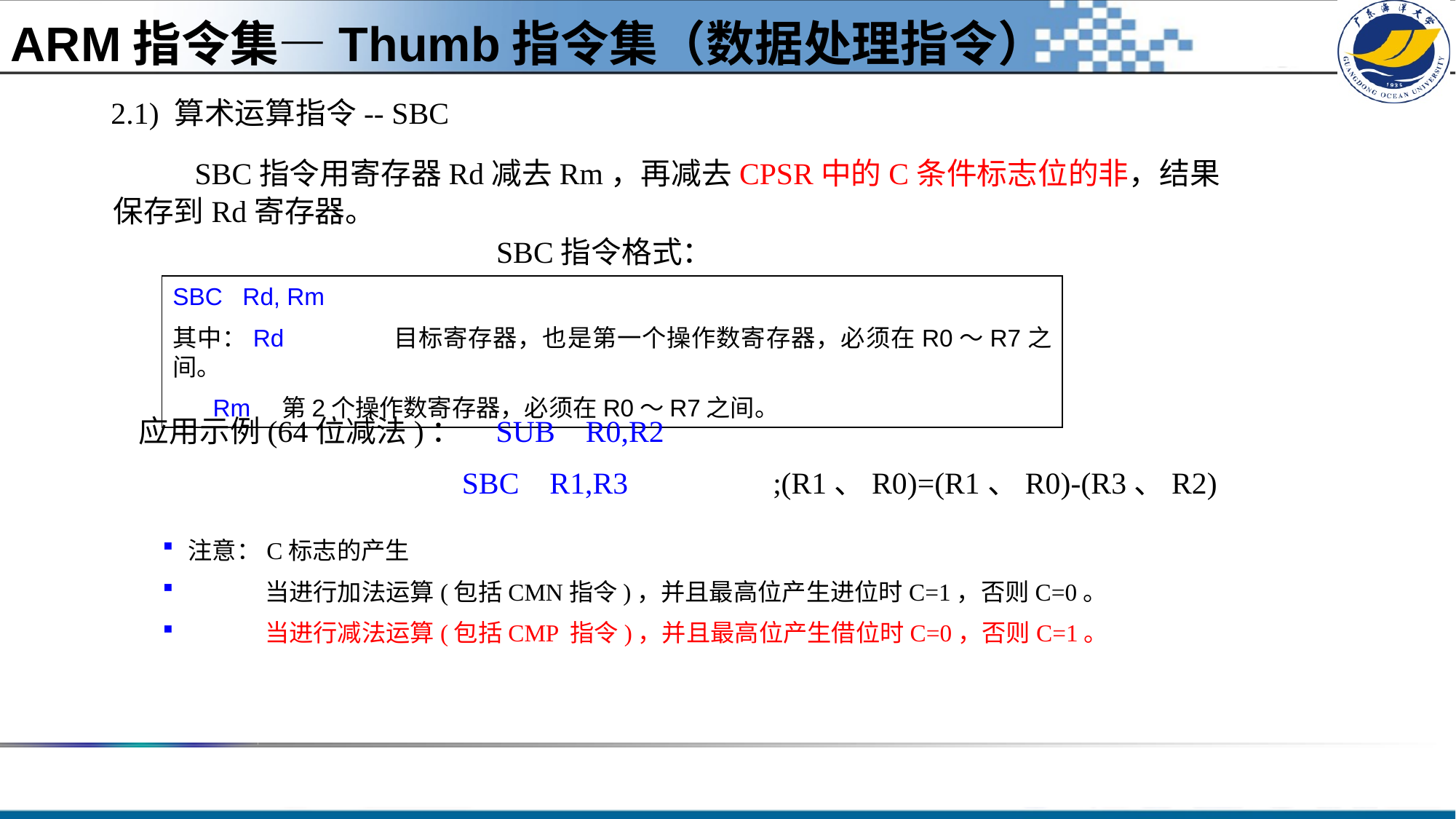

ARM指令集—Thumb指令集（数据处理指令）
2.1) 算术运算指令-- SBC
        SBC指令用寄存器Rd减去Rm，再减去CPSR中的C条件标志位的非，结果保存到Rd寄存器。
SBC指令格式：
SBC   Rd, Rm
其中：Rd	目标寄存器，也是第一个操作数寄存器，必须在R0～R7之间。
      Rm	第2个操作数寄存器，必须在R0～R7之间。
  应用示例(64位减法)：    SUB    R0,R2
                                             SBC    R1,R3		;(R1、R0)=(R1、R0)-(R3、R2)
注意：C标志的产生
             当进行加法运算(包括CMN指令)，并且最高位产生进位时C=1，否则C=0。
             当进行减法运算(包括CMP 指令)，并且最高位产生借位时C=0，否则C=1。
143